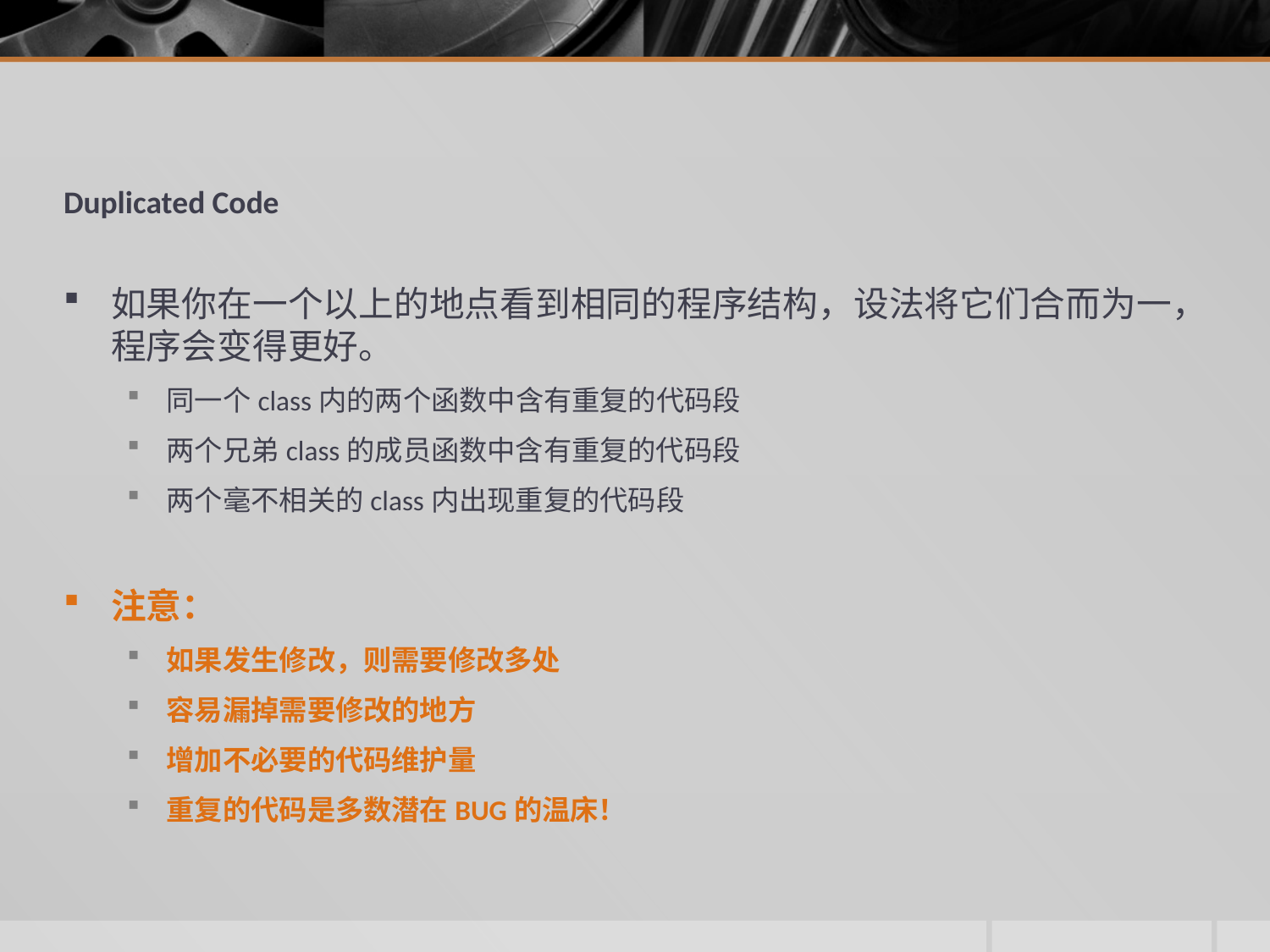

# Duplicated Code
如果你在一个以上的地点看到相同的程序结构，设法将它们合而为一，程序会变得更好。
同一个class内的两个函数中含有重复的代码段
两个兄弟class的成员函数中含有重复的代码段
两个毫不相关的class内出现重复的代码段

注意：
如果发生修改，则需要修改多处
容易漏掉需要修改的地方
增加不必要的代码维护量
重复的代码是多数潜在BUG的温床！